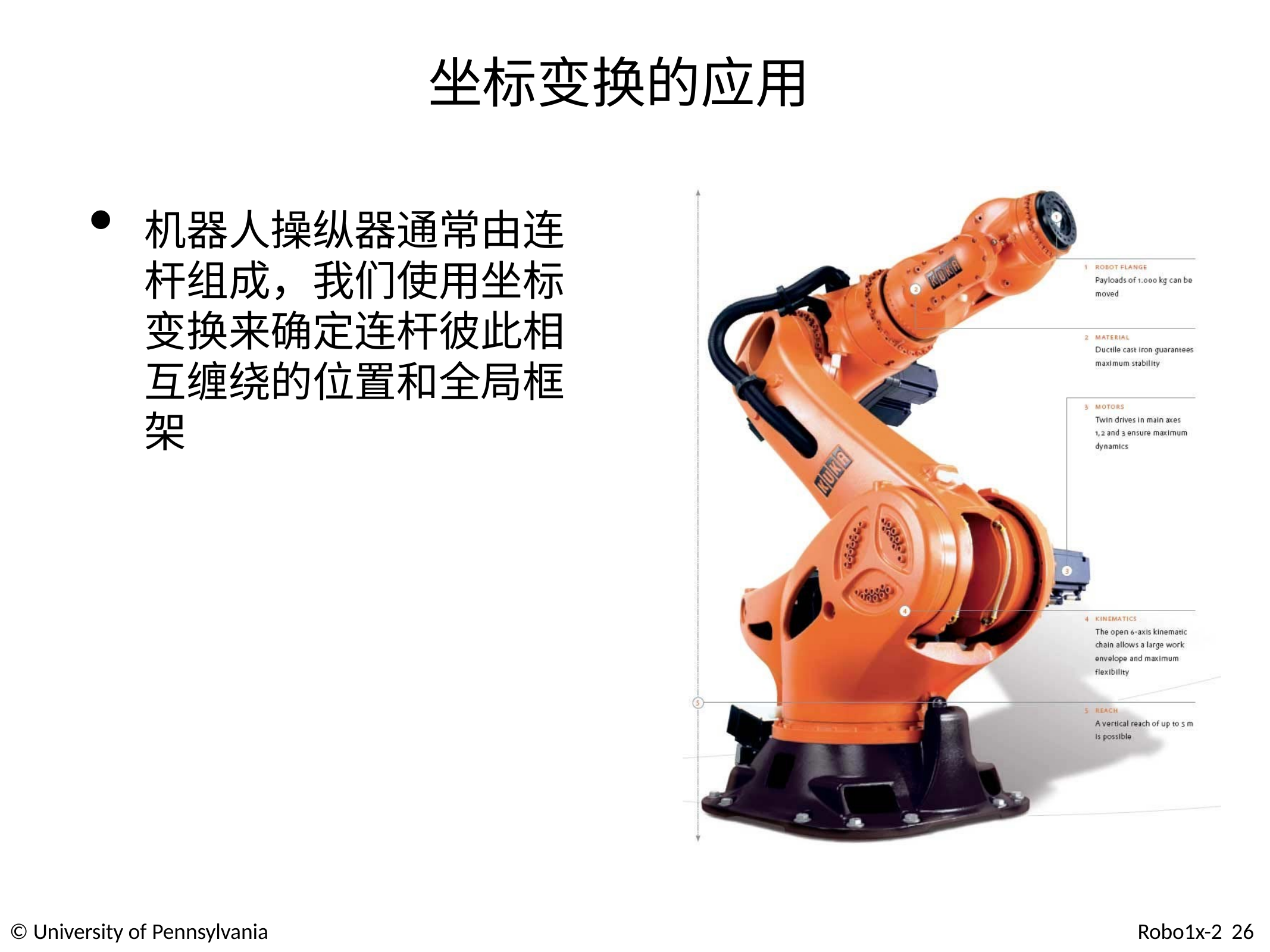

# 坐标变换的应用

机器人操纵器通常由连杆组成，我们使用坐标变换来确定连杆彼此相互缠绕的位置和全局框架
© University of Pennsylvania
Robo1x-2 26